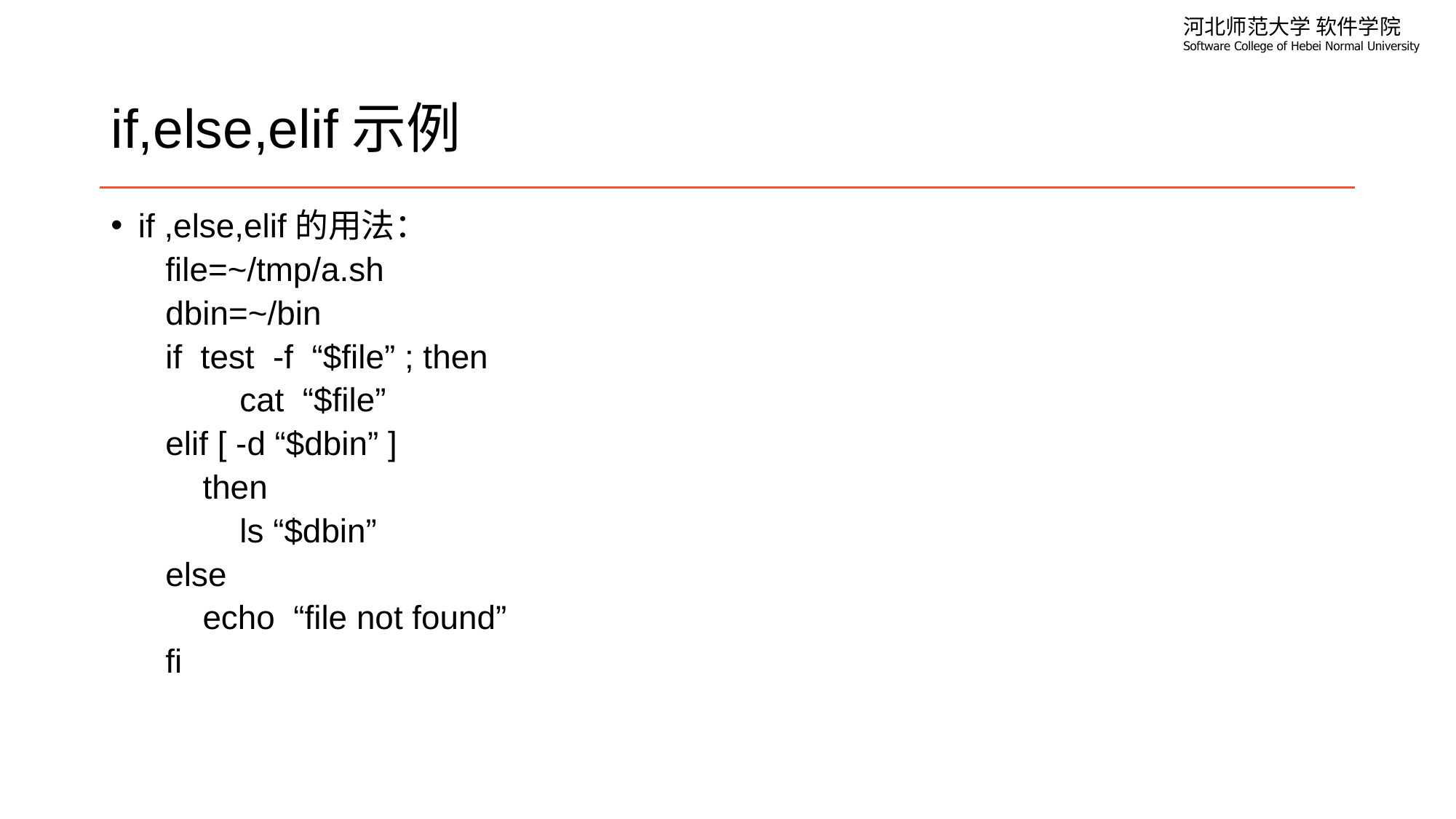

# if,else,elif示例
if ,else,elif的用法：
file=~/tmp/a.sh
dbin=~/bin
if  test  -f  “$file” ; then
        cat  “$file”
elif [ -d “$dbin” ]
    then
        ls “$dbin”
else
    echo  “file not found”
fi